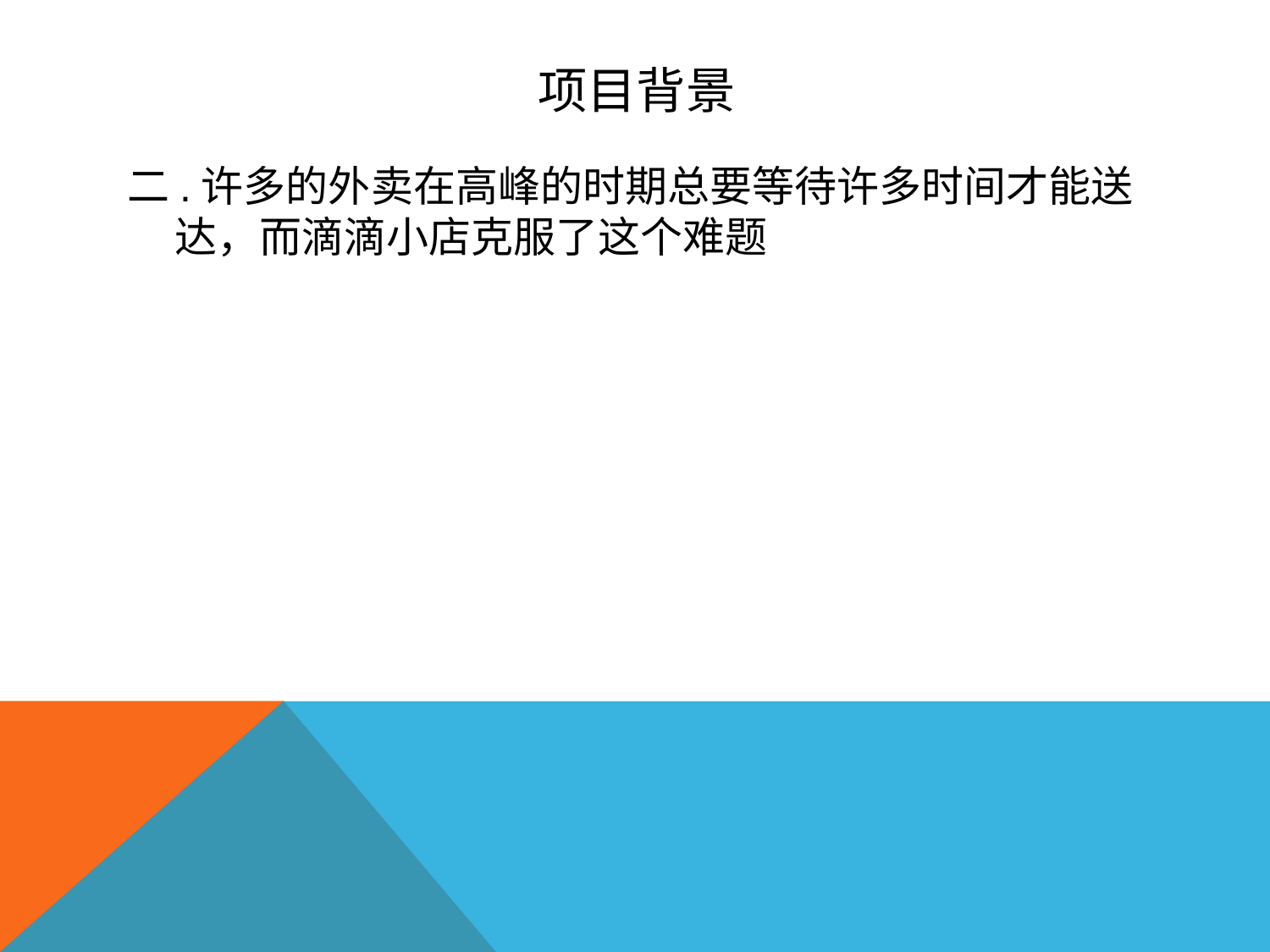

# 项目背景
二.许多的外卖在高峰的时期总要等待许多时间才能送达，而滴滴小店克服了这个难题